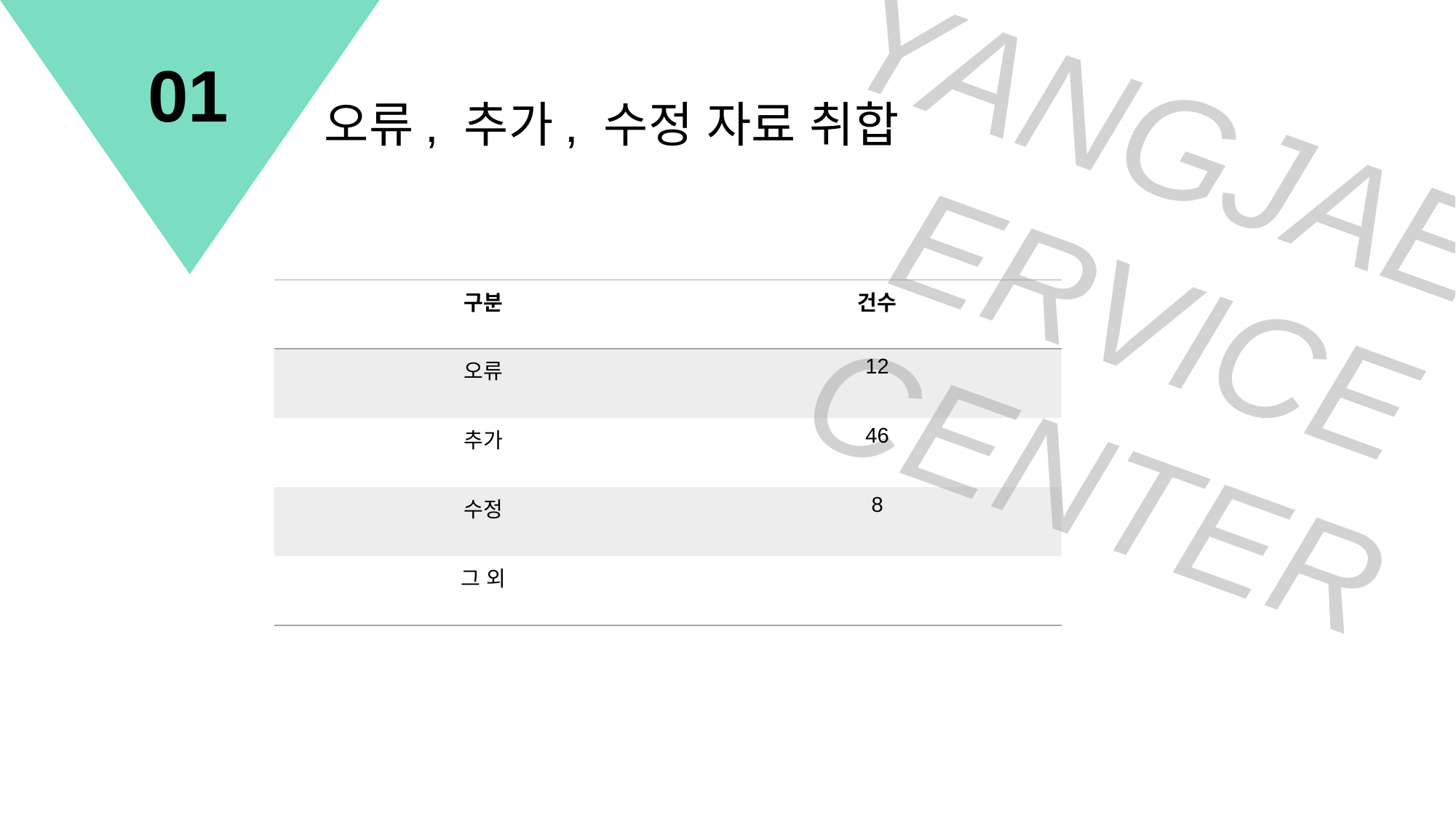

01
YANGJAESERVICE
CENTER

오류, 추가, 수정 자료 취합
| 구분 | 건수 |
| --- | --- |
| 오류 | 12 |
| 추가 | 46 |
| 수정 | 8 |
| 그 외 |  |